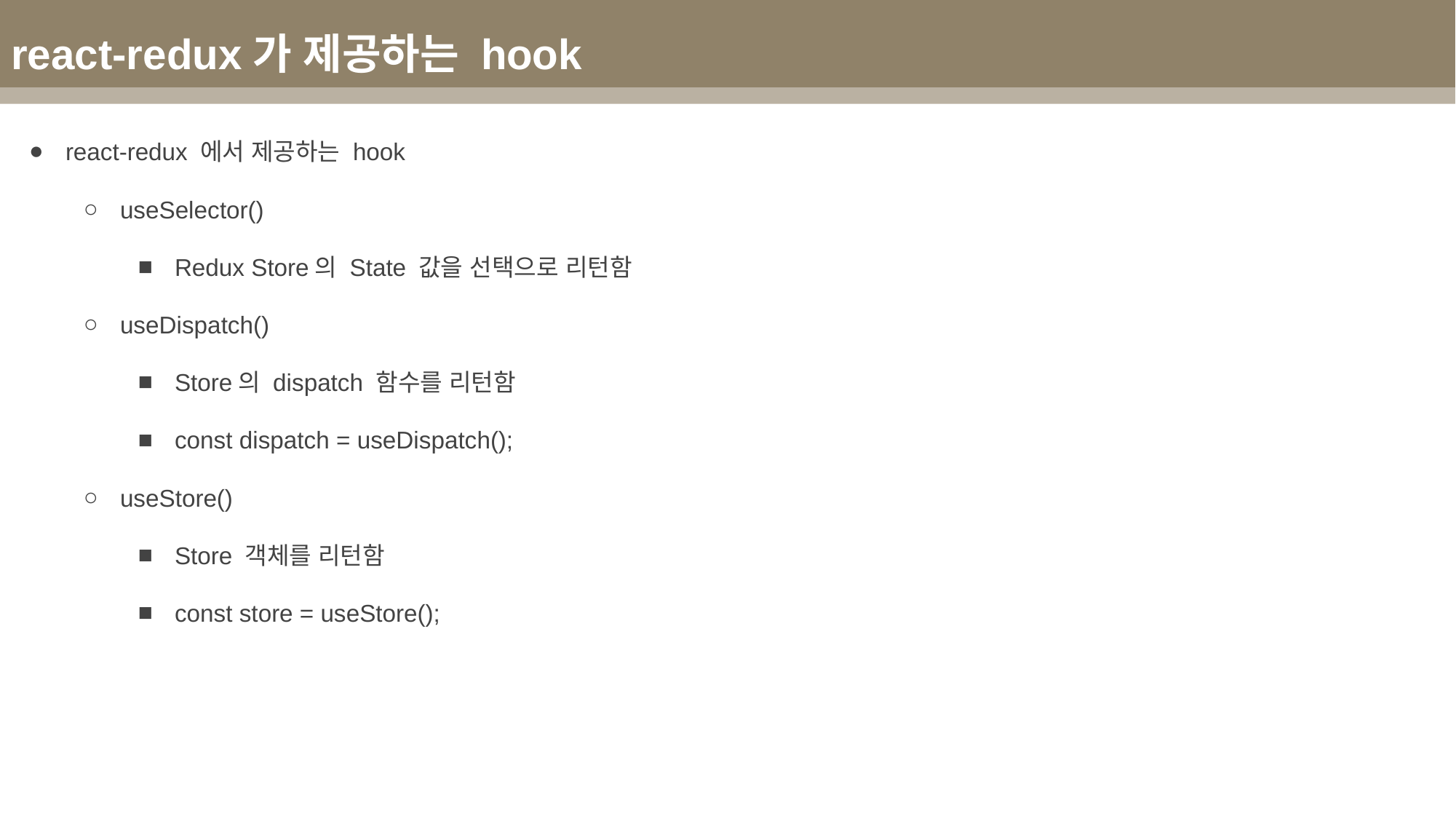

react-redux가 제공하는 hook
react-redux 에서 제공하는 hook
useSelector()
Redux Store의 State 값을 선택으로 리턴함
useDispatch()
Store의 dispatch 함수를 리턴함
const dispatch = useDispatch();
useStore()
Store 객체를 리턴함
const store = useStore();